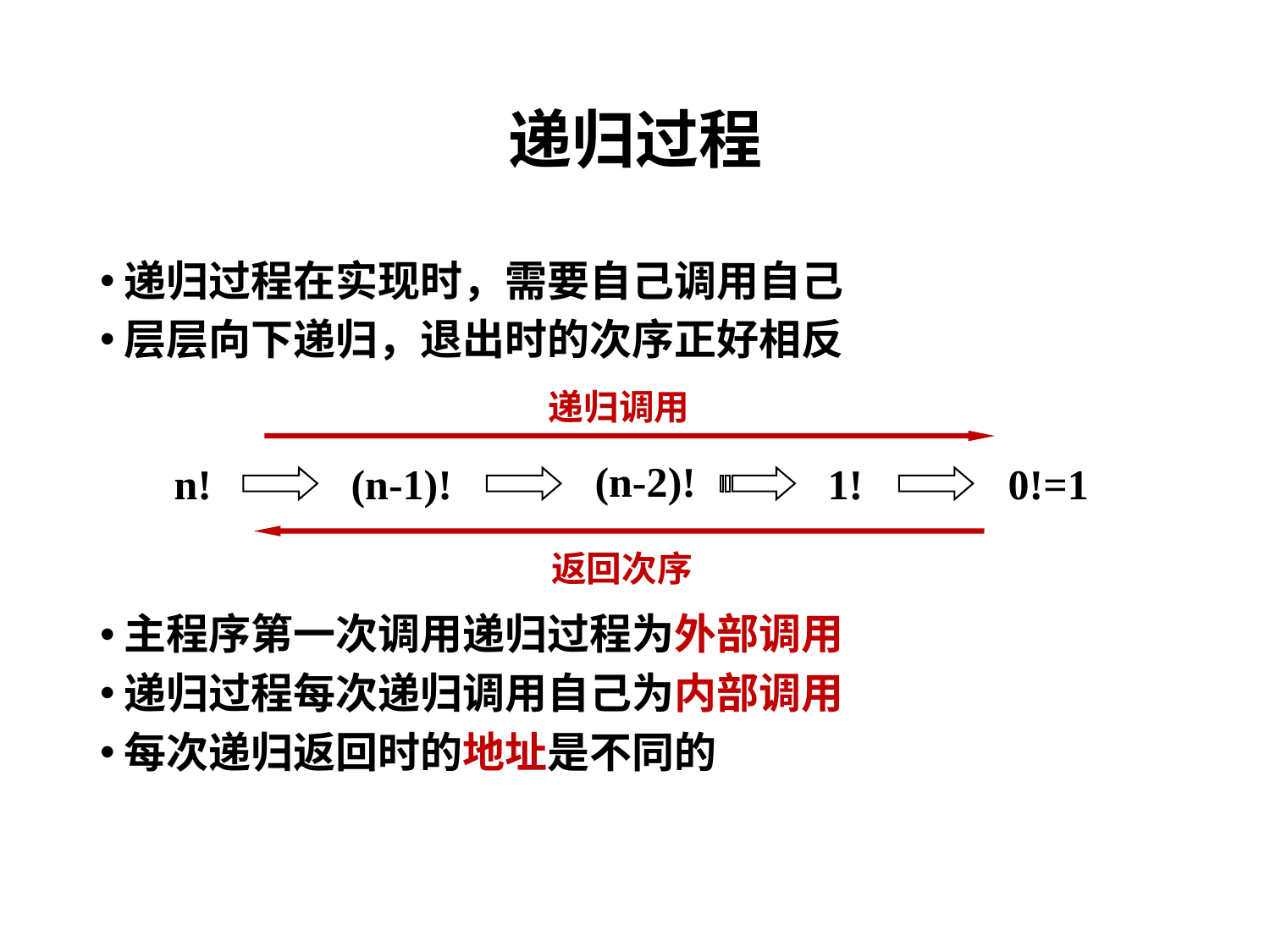

# 递归过程
递归过程在实现时，需要自己调用自己
层层向下递归，退出时的次序正好相反

主程序第一次调用递归过程为外部调用
递归过程每次递归调用自己为内部调用
每次递归返回时的地址是不同的
递归调用

(n-2)!
(n-1)!
1!
0!=1
n!

返回次序